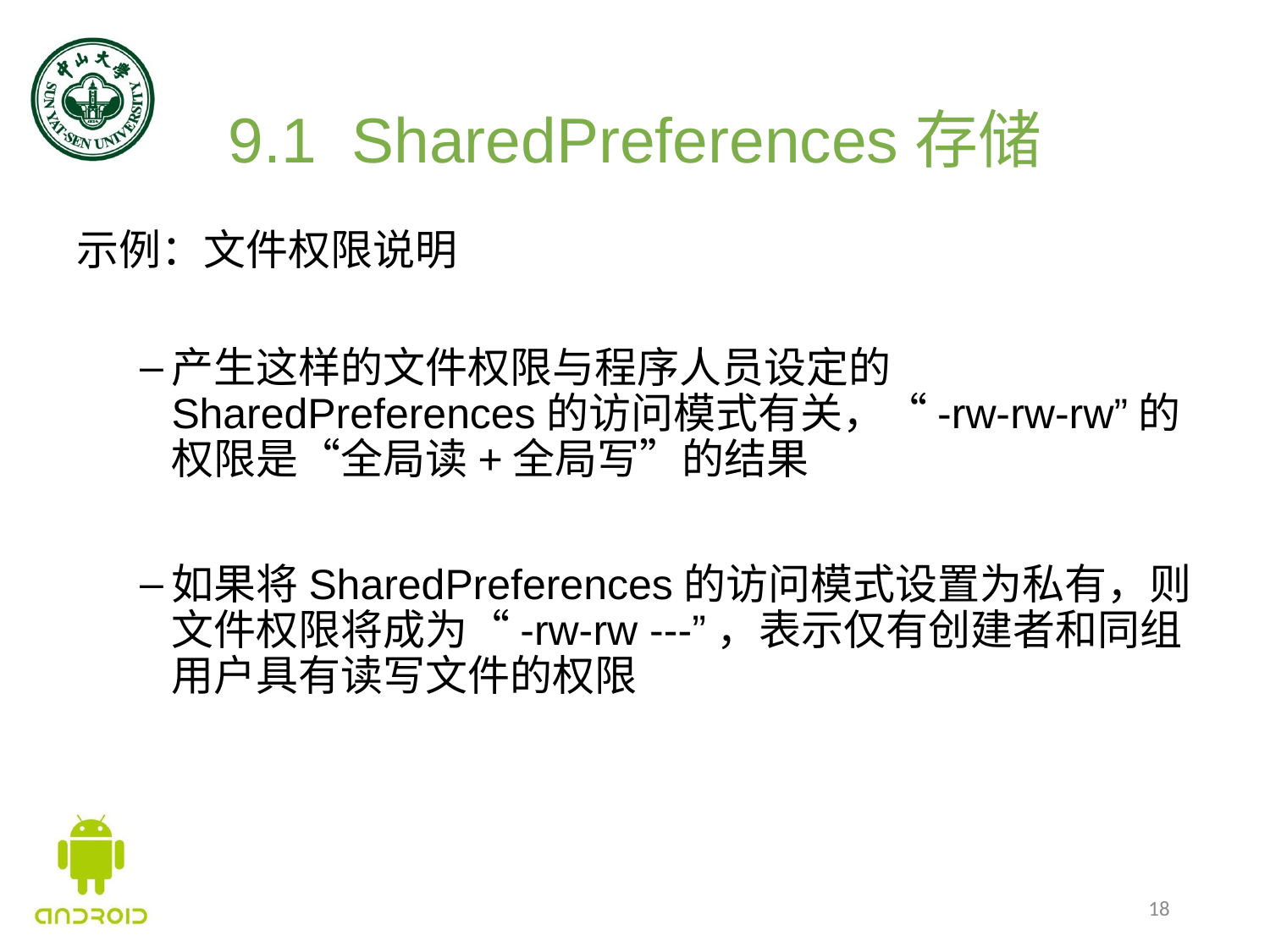

# 9.1  SharedPreferences存储
示例：文件权限说明

产生这样的文件权限与程序人员设定的SharedPreferences的访问模式有关，“-rw-rw-rw”的权限是“全局读+全局写”的结果

如果将SharedPreferences的访问模式设置为私有，则文件权限将成为“-rw-rw ---”，表示仅有创建者和同组用户具有读写文件的权限
18